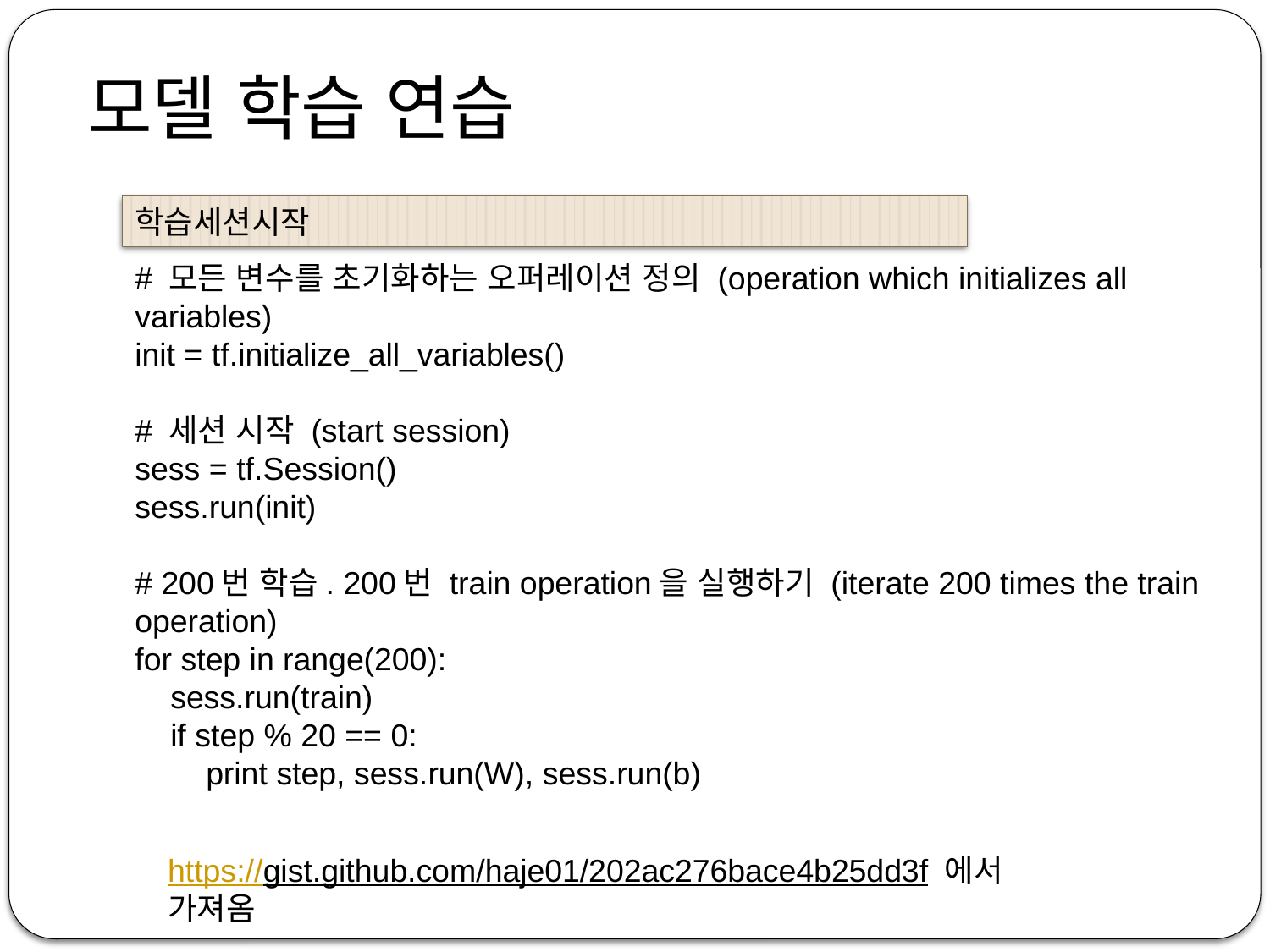

모델 학습 연습
학습세션시작
# 모든 변수를 초기화하는 오퍼레이션 정의 (operation which initializes all variables)
init = tf.initialize_all_variables()

# 세션 시작 (start session)
sess = tf.Session()
sess.run(init)

# 200번 학습. 200번 train operation을 실행하기 (iterate 200 times the train operation)
for step in range(200):
    sess.run(train)
    if step % 20 == 0:
        print step, sess.run(W), sess.run(b)
https://gist.github.com/haje01/202ac276bace4b25dd3f 에서 가져옴